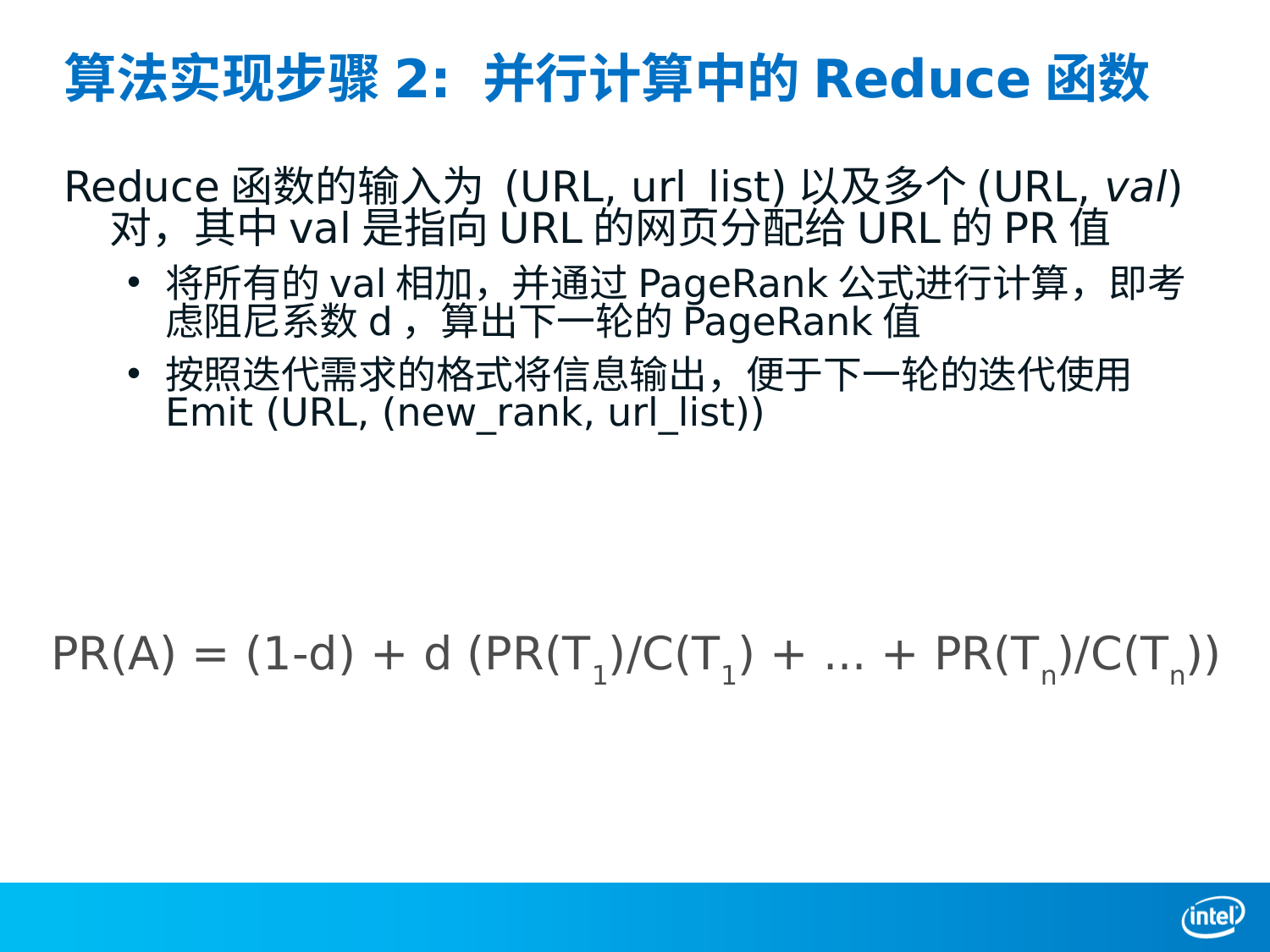

# 算法实现步骤2: 并行计算中的Reduce函数
Reduce函数的输入为 (URL, url_list)以及多个(URL, val)对，其中val是指向URL的网页分配给URL的PR值
将所有的val相加，并通过PageRank公式进行计算，即考虑阻尼系数d，算出下一轮的PageRank值
按照迭代需求的格式将信息输出，便于下一轮的迭代使用Emit (URL, (new_rank, url_list))
PR(A) = (1-d) + d (PR(T1)/C(T1) + ... + PR(Tn)/C(Tn))